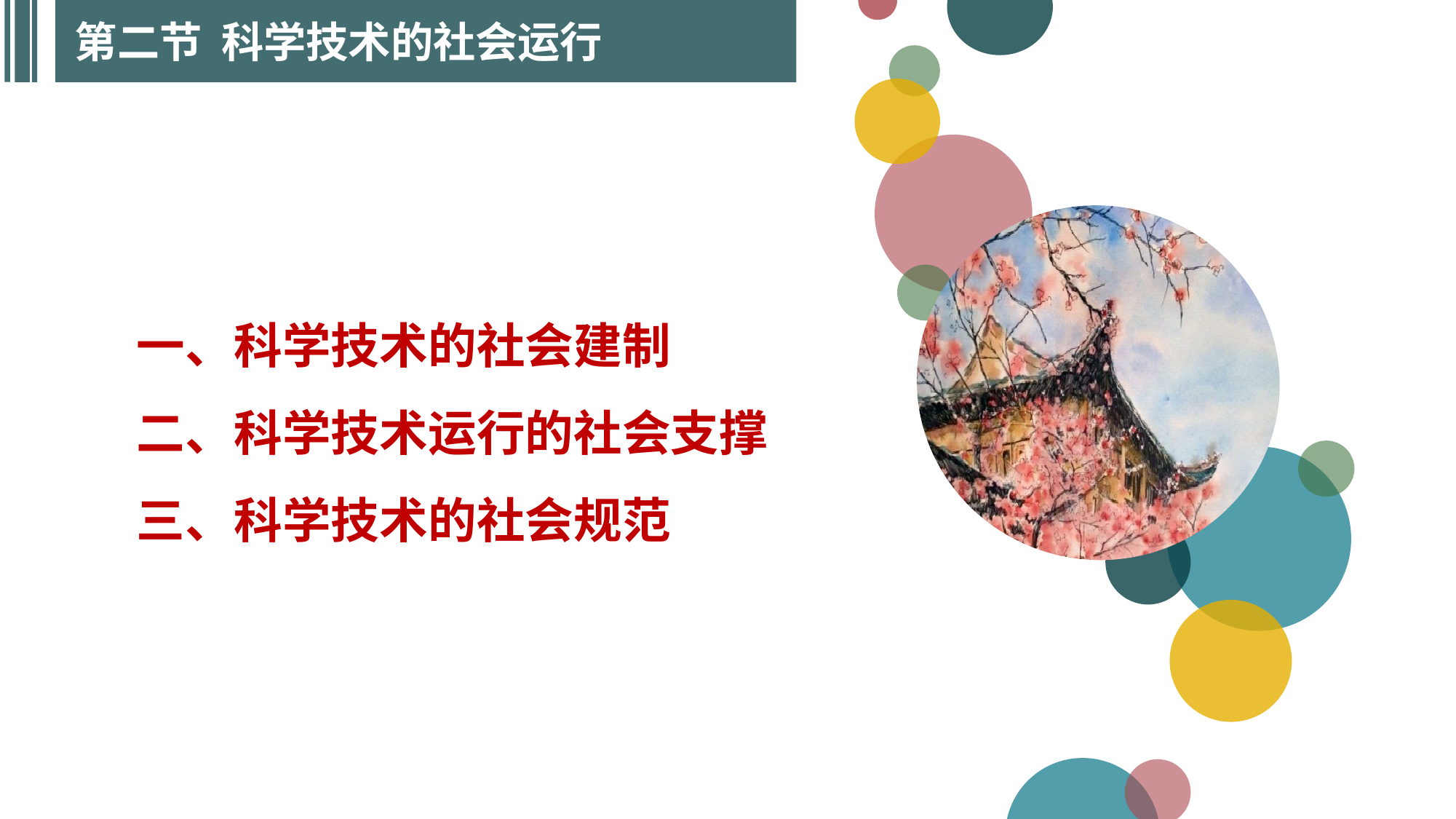

第二节  科学技术的社会运行
一、科学技术的社会建制
二、科学技术运行的社会支撑
三、科学技术的社会规范